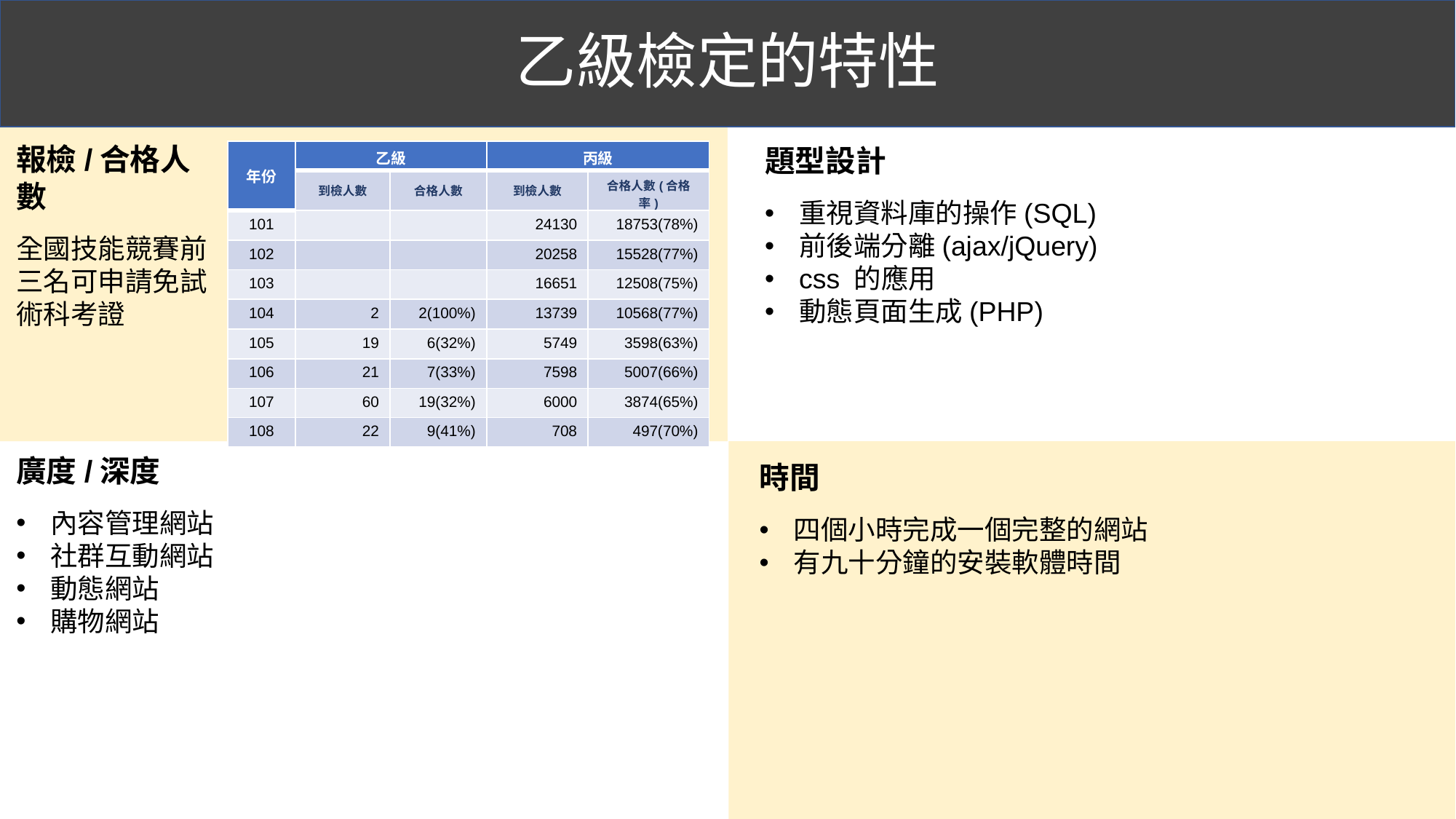

# 乙級檢定的特性

報檢/合格人數

全國技能競賽前三名可申請免試術科考證

題型設計

重視資料庫的操作(SQL)
前後端分離(ajax/jQuery)
css 的應用
動態頁面生成(PHP)
| 年份 | 乙級 |  | 丙級 |  |
| --- | --- | --- | --- | --- |
|  | 到檢人數 | 合格人數 | 到檢人數 | 合格人數(合格率) |
| 101 |  |  | 24130 | 18753(78%) |
| 102 |  |  | 20258 | 15528(77%) |
| 103 |  |  | 16651 | 12508(75%) |
| 104 | 2 | 2(100%) | 13739 | 10568(77%) |
| 105 | 19 | 6(32%) | 5749 | 3598(63%) |
| 106 | 21 | 7(33%) | 7598 | 5007(66%) |
| 107 | 60 | 19(32%) | 6000 | 3874(65%) |
| 108 | 22 | 9(41%) | 708 | 497(70%) |

廣度/深度

內容管理網站
社群互動網站
動態網站
購物網站
時間

四個小時完成一個完整的網站
有九十分鐘的安裝軟體時間